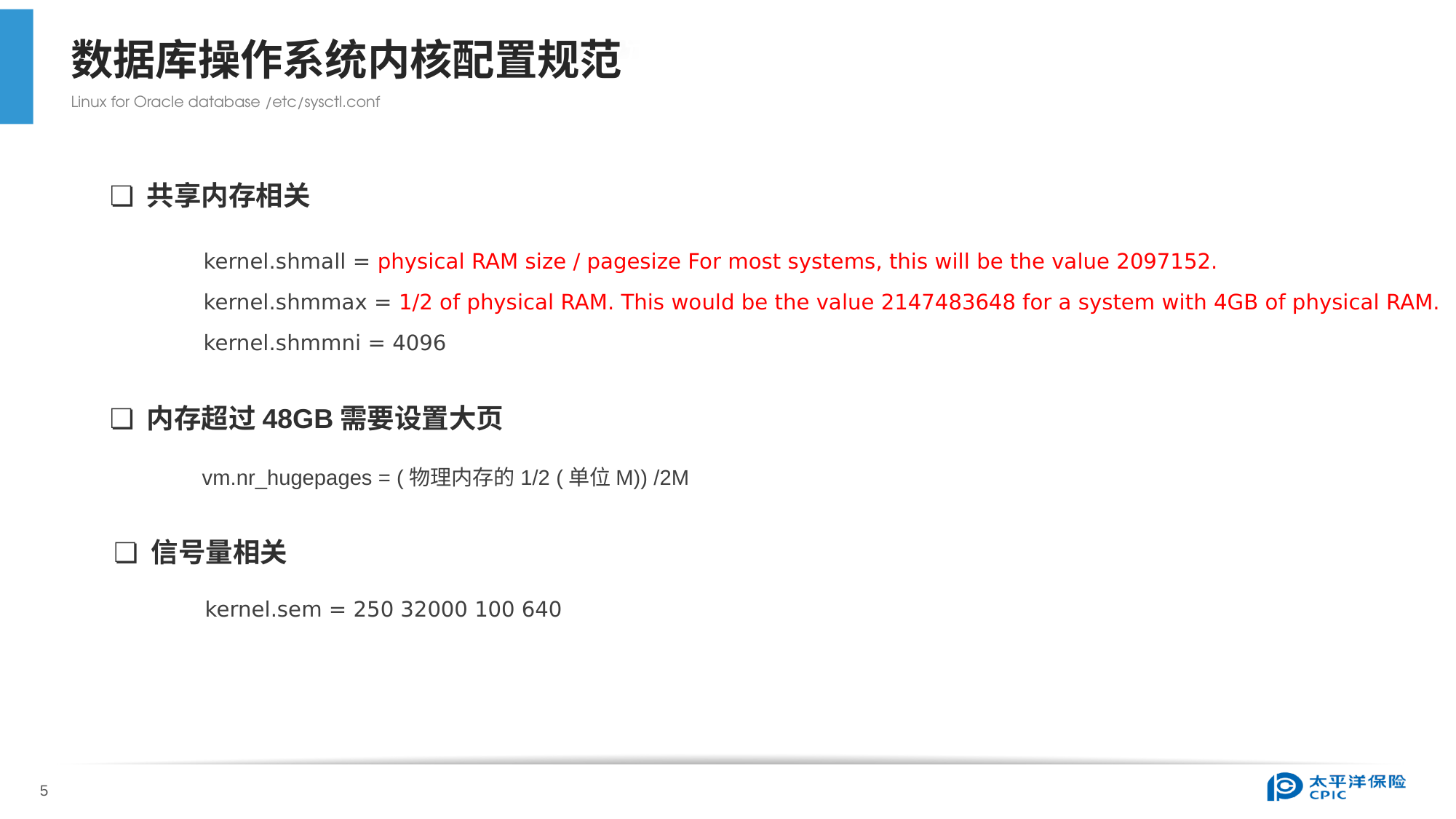

数据库操作系统内核配置规范
Linux for Oracle database /etc/sysctl.conf
情况
❏ 共享内存相关
kernel.shmall = physical RAM size / pagesize For most systems, this will be the value 2097152.
kernel.shmmax = 1/2 of physical RAM. This would be the value 2147483648 for a system with 4GB of physical RAM.
kernel.shmmni = 4096
❏ 内存超过48GB需要设置大页
vm.nr_hugepages = (物理内存的1/2 (单位M)) /2M
❏ 信号量相关
kernel.sem = 250 32000 100 640